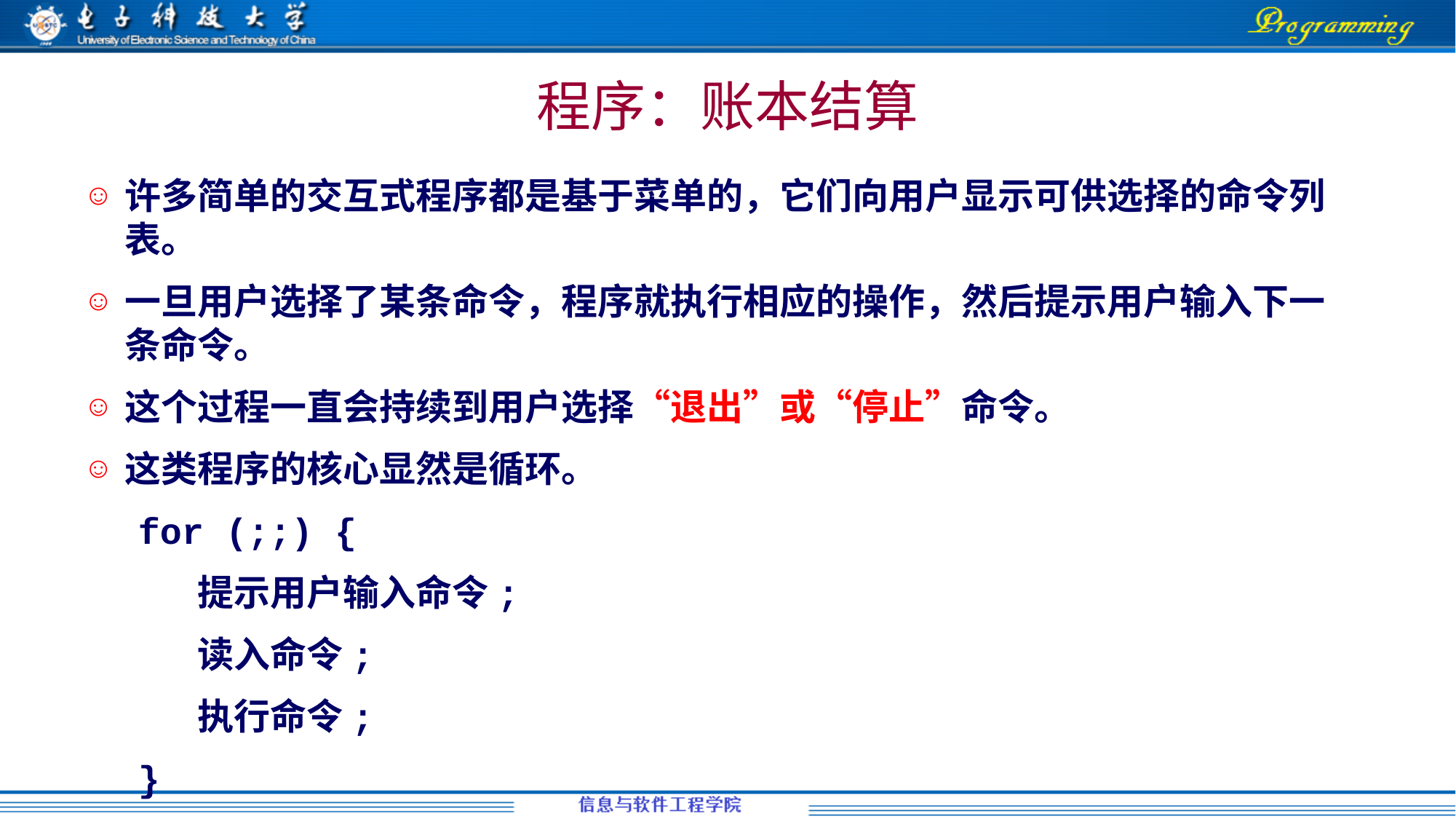

程序：账本结算
许多简单的交互式程序都是基于菜单的，它们向用户显示可供选择的命令列表。
一旦用户选择了某条命令，程序就执行相应的操作，然后提示用户输入下一条命令。
这个过程一直会持续到用户选择“退出”或“停止”命令。
这类程序的核心显然是循环。
for (;;) {
	  提示用户输入命令;
	  读入命令;
	  执行命令;
}